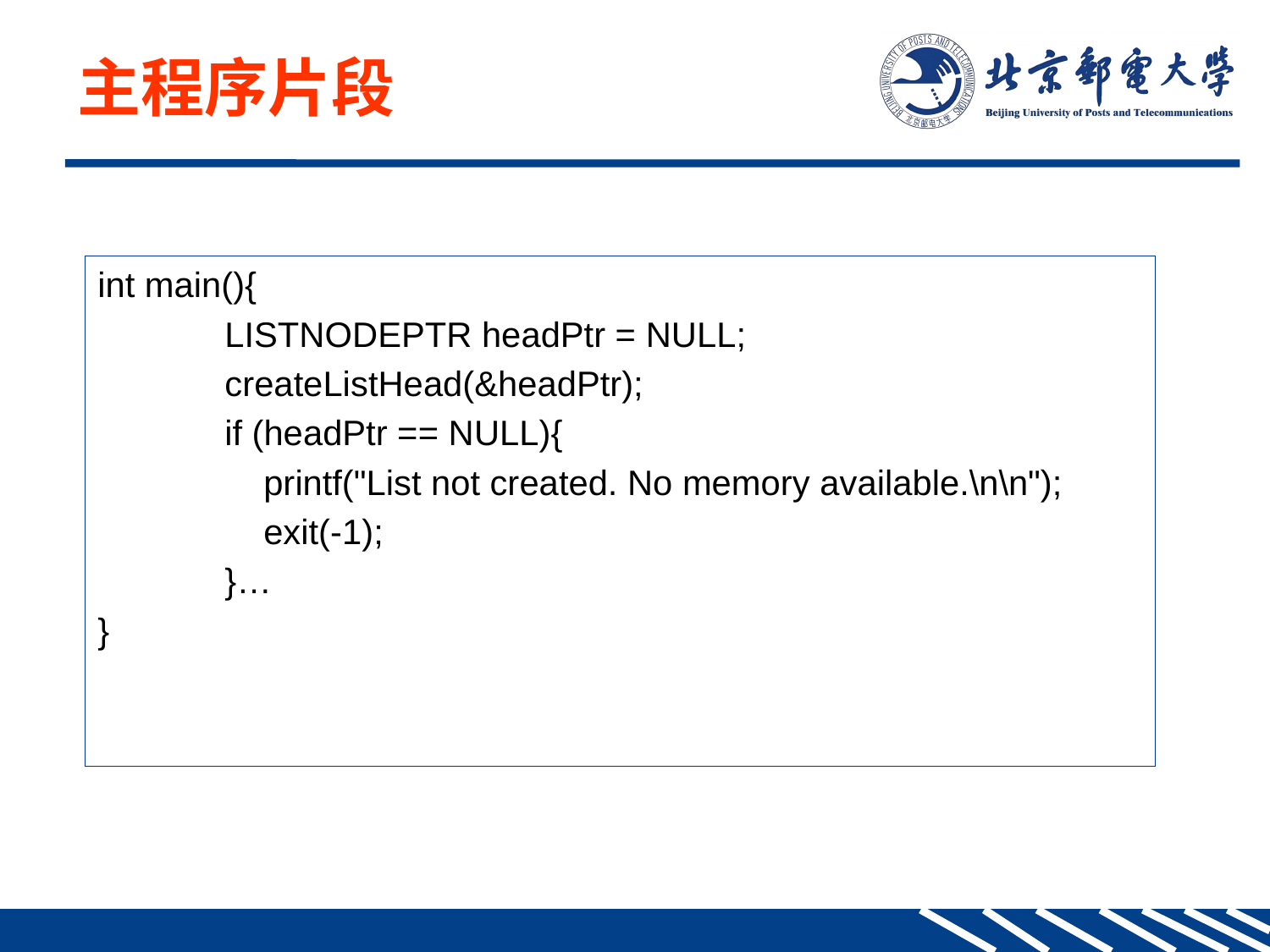

主程序片段
int main(){
	LISTNODEPTR headPtr = NULL;
	createListHead(&headPtr);
	if (headPtr == NULL){
	    printf("List not created. No memory available.\n\n");
	    exit(-1);
	}…
}